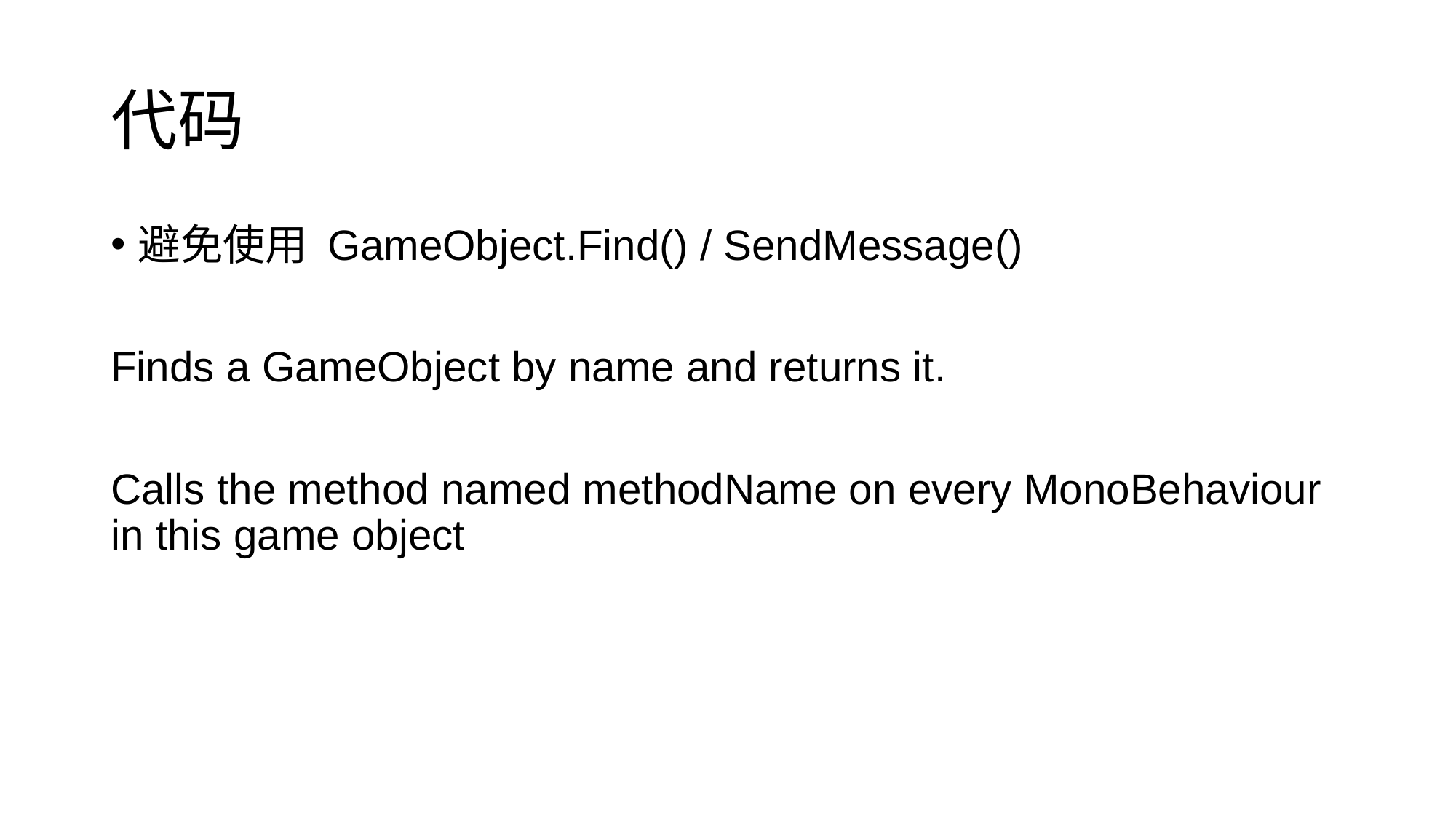

# 代码
避免使用 GameObject.Find() / SendMessage()

Finds a GameObject by name and returns it.

Calls the method named methodName on every MonoBehaviour in this game object